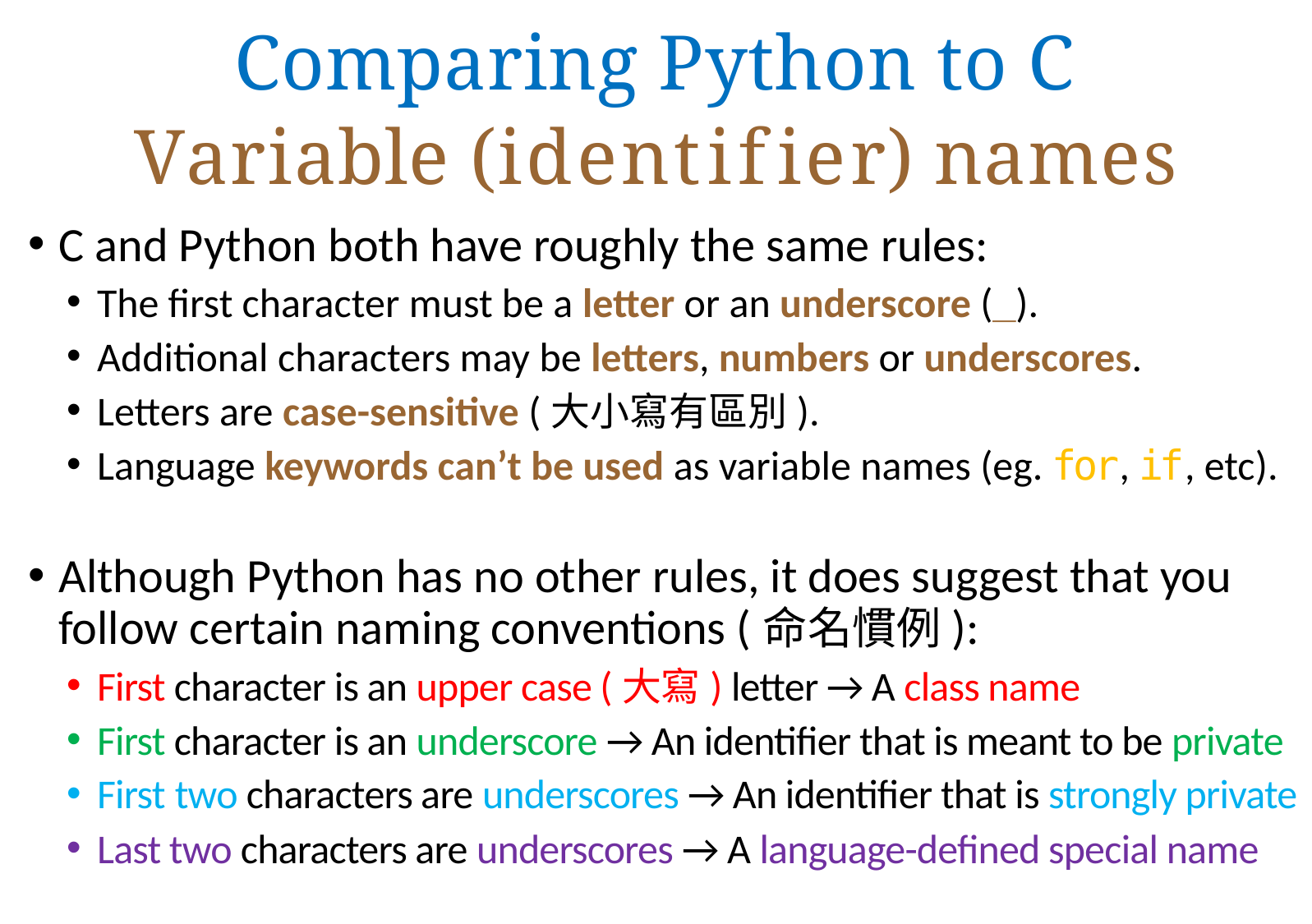

Comparing Python to C

Variable (identifier) names
Comparing Python to C
C and Python both have roughly the same rules:
The first character must be a letter or an underscore (_).
Additional characters may be letters, numbers or underscores.
Letters are case-sensitive (大小寫有區別).
Language keywords can’t be used as variable names (eg. for, if, etc).

Although Python has no other rules, it does suggest that you follow certain naming conventions (命名慣例):
First character is an upper case (大寫) letter → A class name
First character is an underscore → An identifier that is meant to be private
First two characters are underscores → An identifier that is strongly private
Last two characters are underscores → A language-defined special name